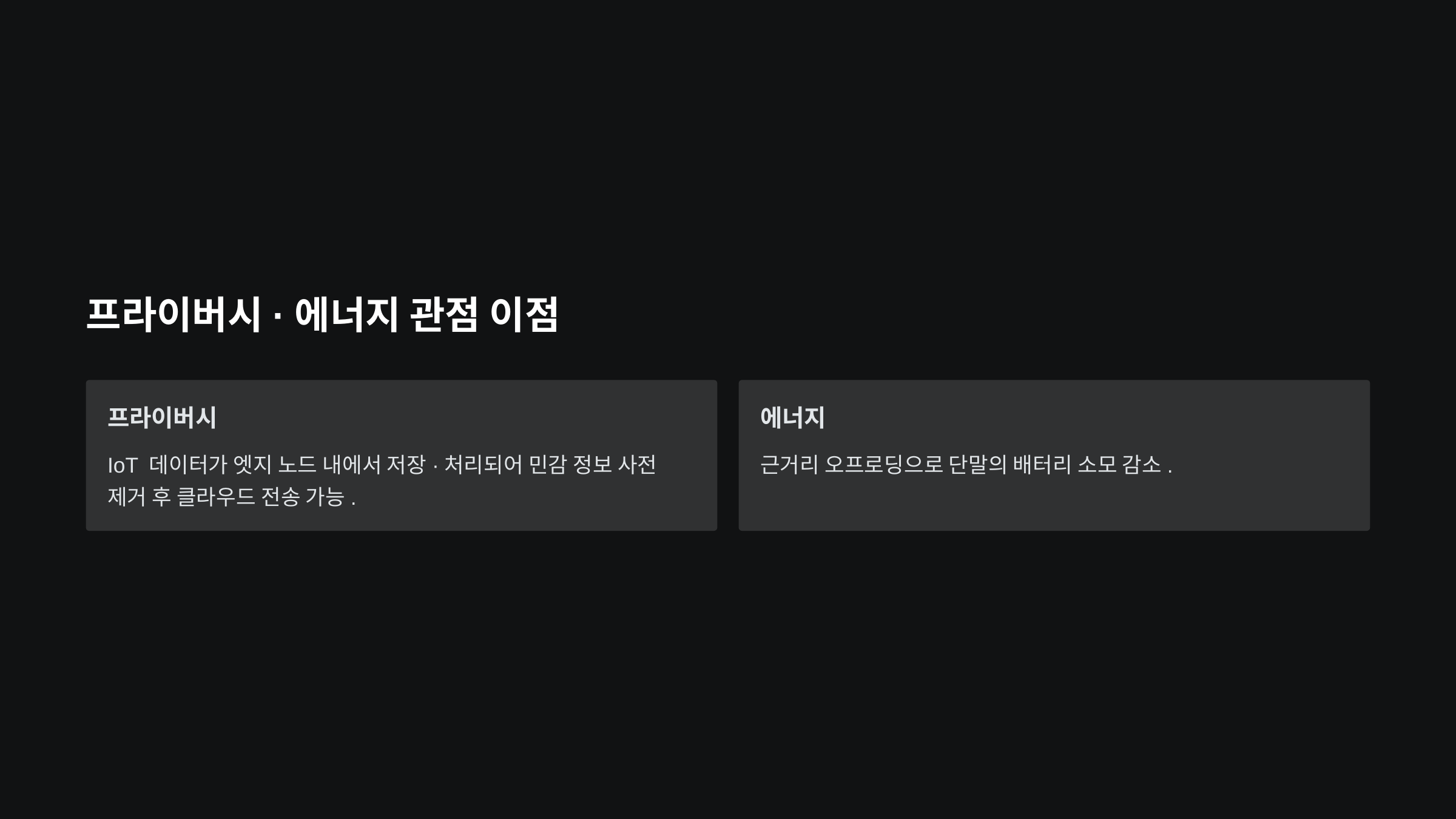

프라이버시·에너지 관점 이점

프라이버시
에너지
IoT 데이터가 엣지 노드 내에서 저장·처리되어 민감 정보 사전 제거 후 클라우드 전송 가능.
근거리 오프로딩으로 단말의 배터리 소모 감소.